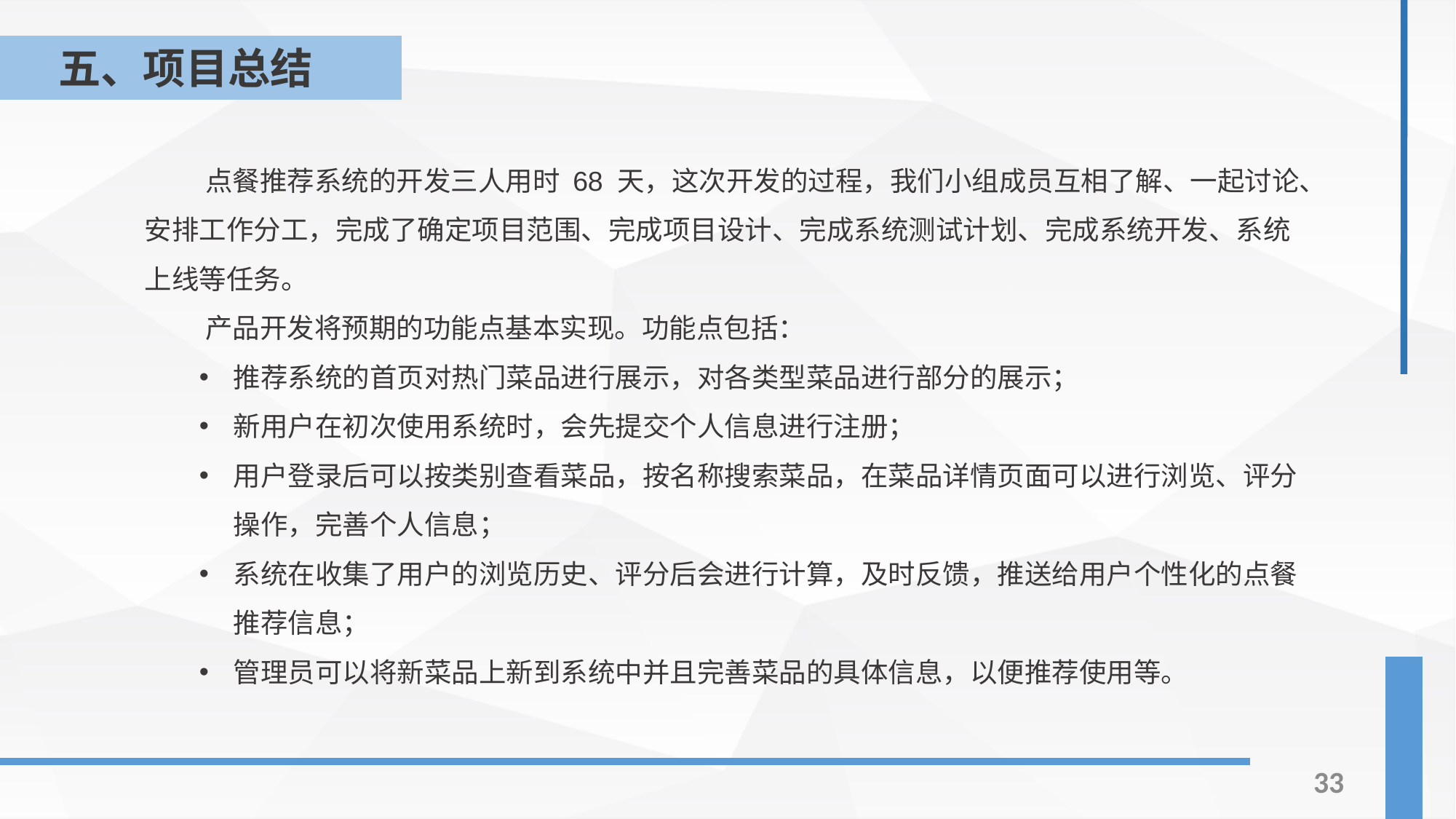

五、项目总结
点餐推荐系统的开发三人用时 68 天，这次开发的过程，我们小组成员互相了解、一起讨论、安排工作分工，完成了确定项目范围、完成项目设计、完成系统测试计划、完成系统开发、系统上线等任务。
产品开发将预期的功能点基本实现。功能点包括：
推荐系统的首页对热门菜品进行展示，对各类型菜品进行部分的展示；
新用户在初次使用系统时，会先提交个人信息进行注册；
用户登录后可以按类别查看菜品，按名称搜索菜品，在菜品详情页面可以进行浏览、评分操作，完善个人信息；
系统在收集了用户的浏览历史、评分后会进行计算，及时反馈，推送给用户个性化的点餐推荐信息；
管理员可以将新菜品上新到系统中并且完善菜品的具体信息，以便推荐使用等。

33